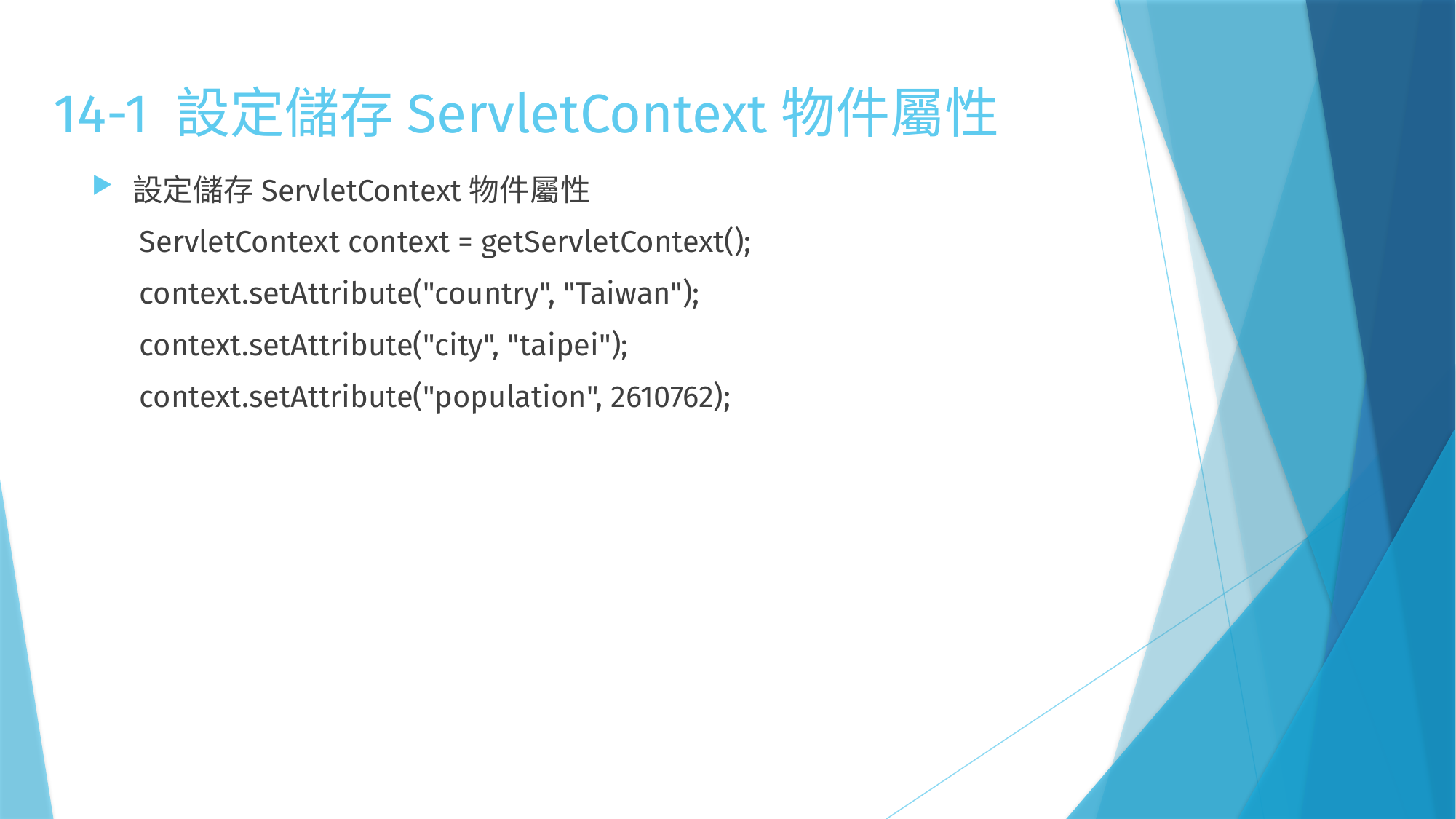

# 14-1 設定儲存ServletContext物件屬性
設定儲存ServletContext物件屬性
ServletContext context = getServletContext();
context.setAttribute("country", "Taiwan");
context.setAttribute("city", "taipei");
context.setAttribute("population", 2610762);